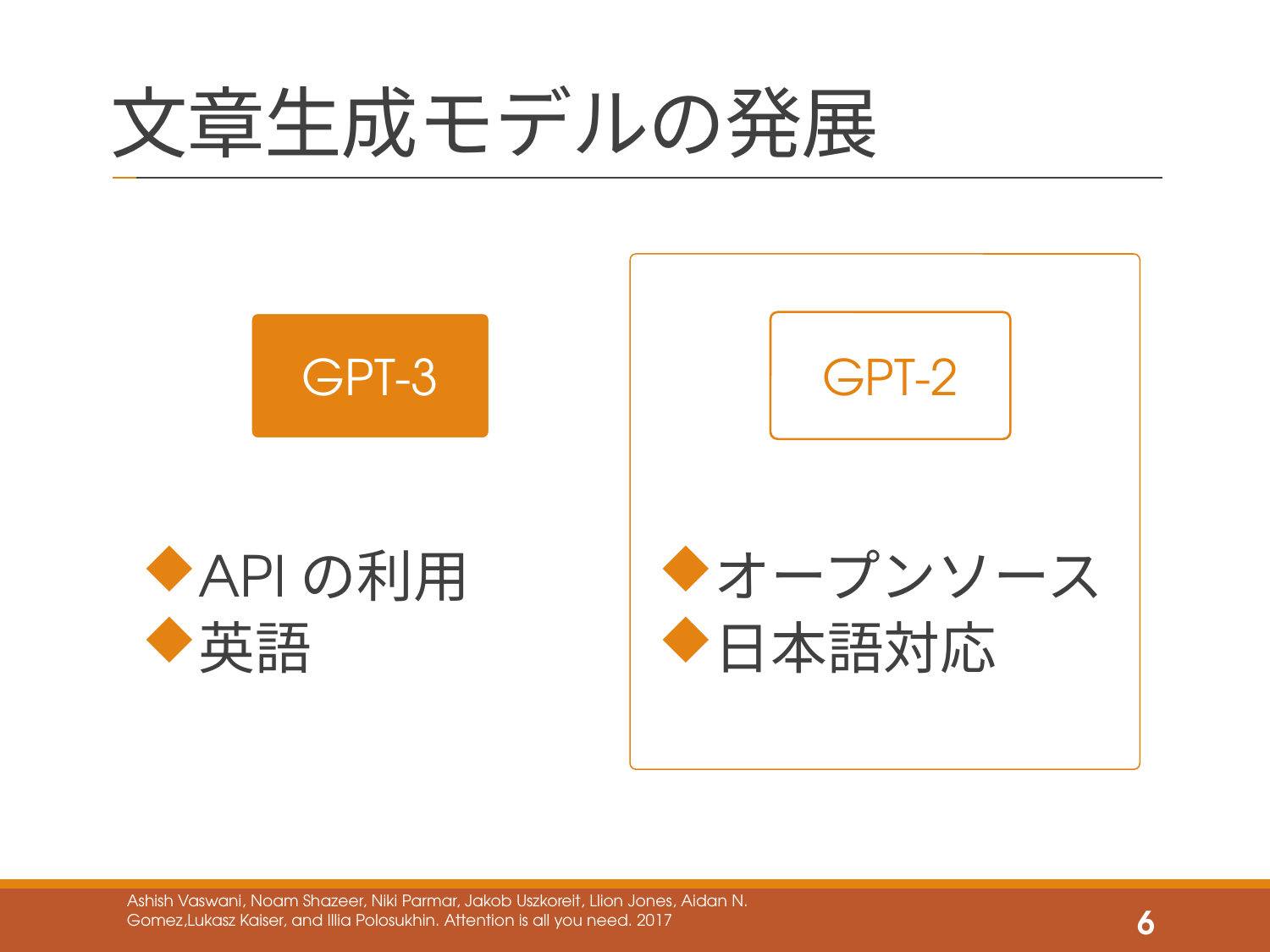

# 文章生成モデルの発展

GPT-2
GPT-3
APIの利用
英語
オープンソース
日本語対応
Ashish Vaswani, Noam Shazeer, Niki Parmar, Jakob Uszkoreit, Llion Jones, Aidan N. Gomez,Lukasz Kaiser, and Illia Polosukhin. Attention is all you need. 2017
6